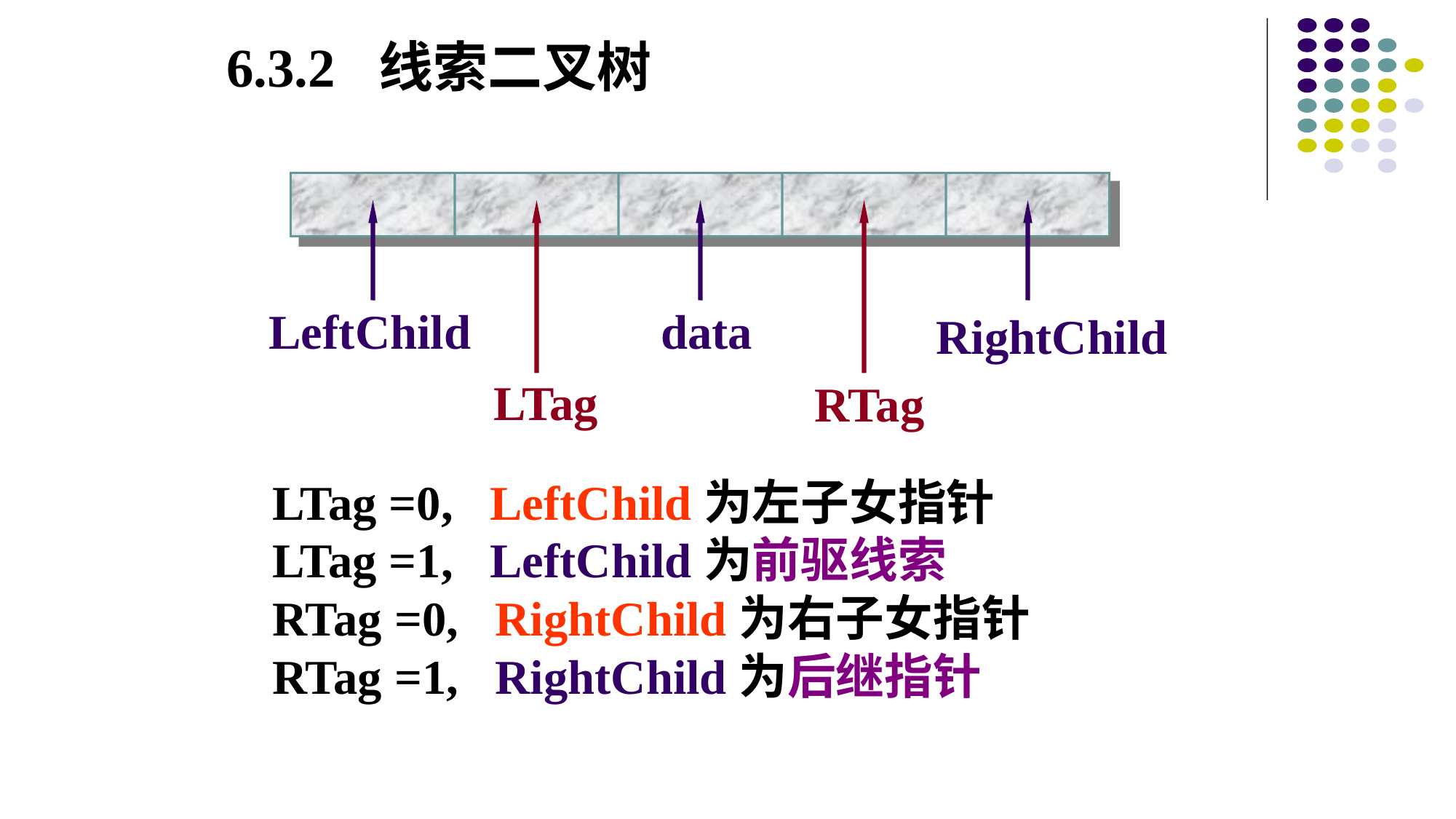

6.3.2  线索二叉树

LeftChild
data
RightChild
LTag
RTag
LTag =0,   LeftChild为左子女指针
LTag =1,   LeftChild为前驱线索
RTag =0,   RightChild为右子女指针
RTag =1,   RightChild为后继指针